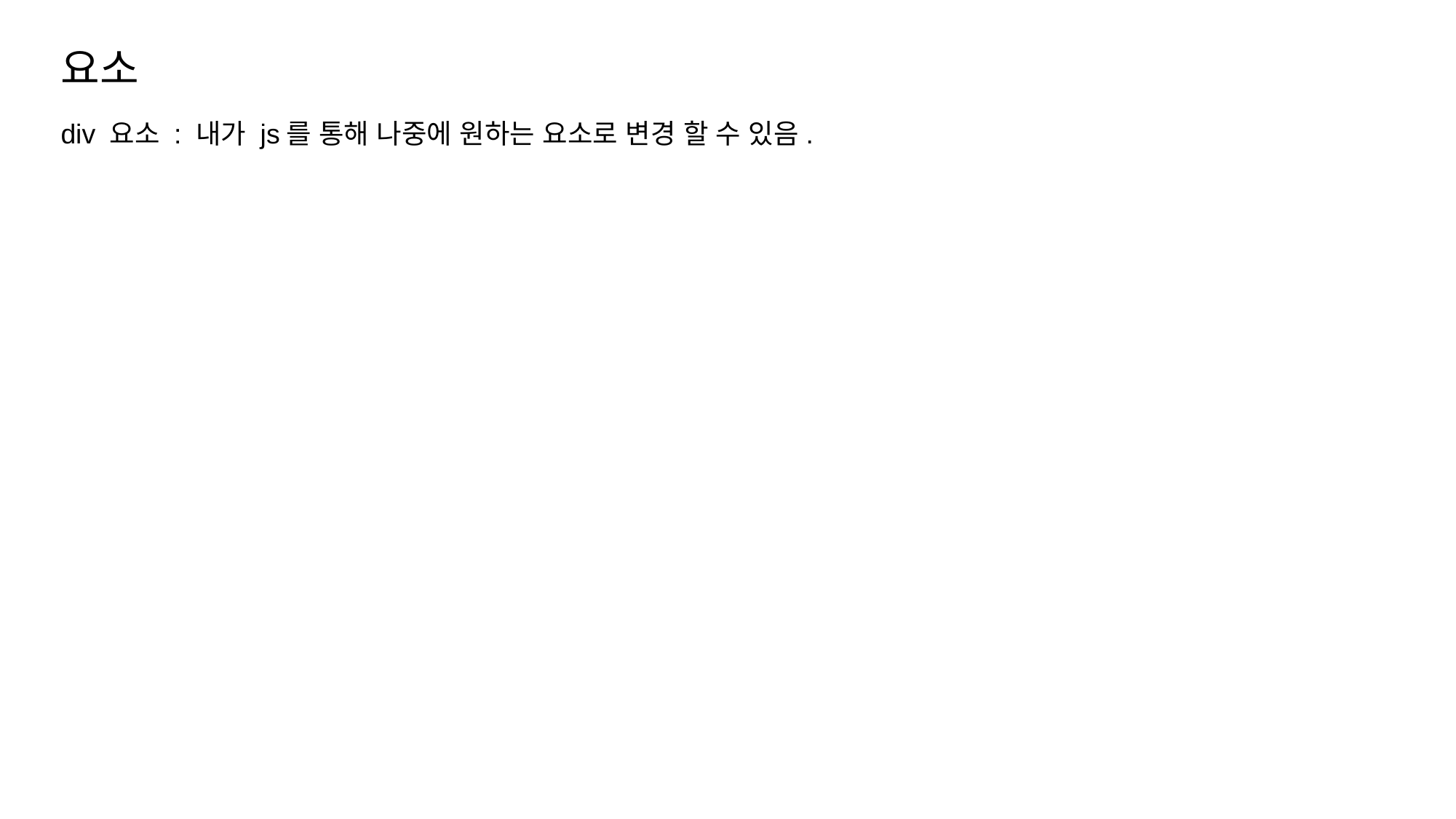

# 요소
div 요소 : 내가 js를 통해 나중에 원하는 요소로 변경 할 수 있음.